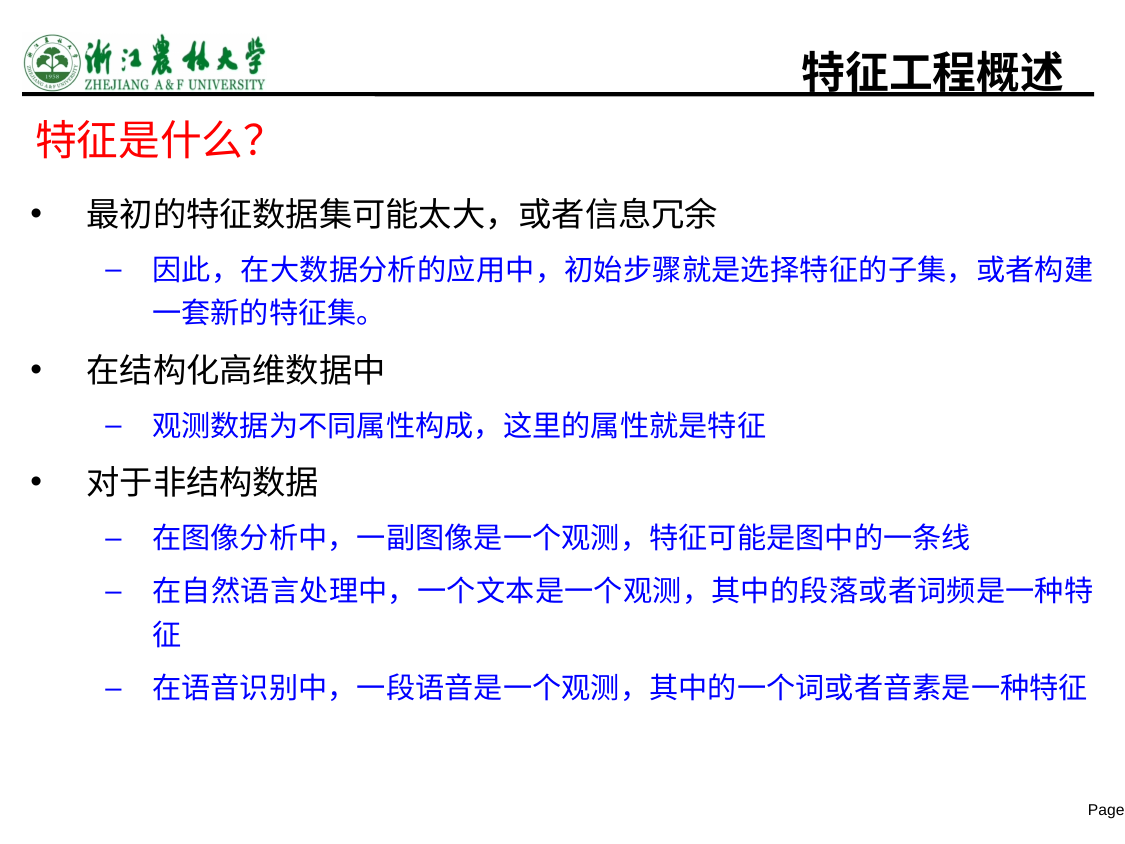

# 特征工程概述

特征是什么？
最初的特征数据集可能太大，或者信息冗余
因此，在大数据分析的应用中，初始步骤就是选择特征的子集，或者构建一套新的特征集。
在结构化高维数据中
观测数据为不同属性构成，这里的属性就是特征
对于非结构数据
在图像分析中，一副图像是一个观测，特征可能是图中的一条线
在自然语言处理中，一个文本是一个观测，其中的段落或者词频是一种特征
在语音识别中，一段语音是一个观测，其中的一个词或者音素是一种特征